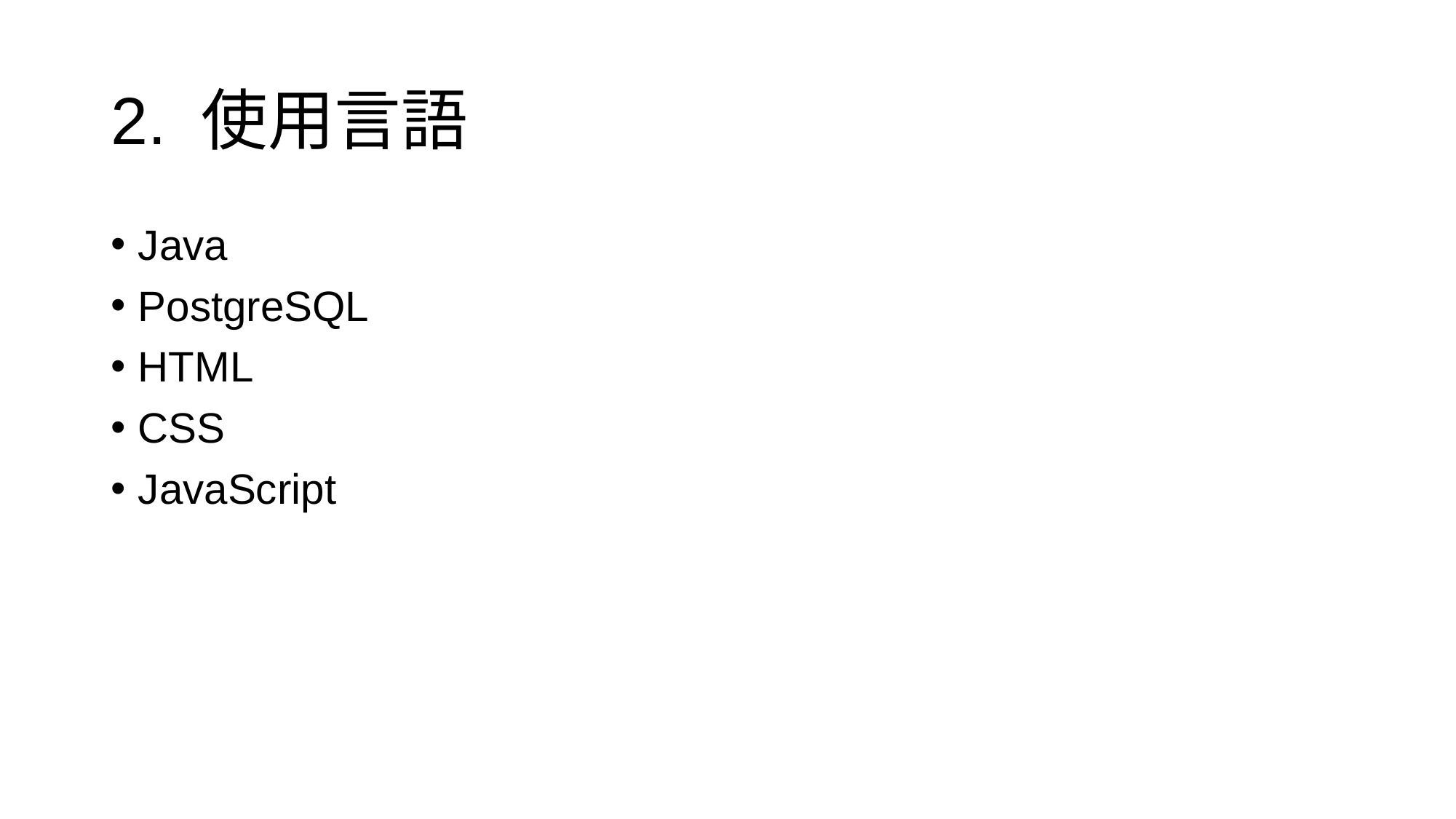

# 2. 使用言語
Java
PostgreSQL
HTML
CSS
JavaScript